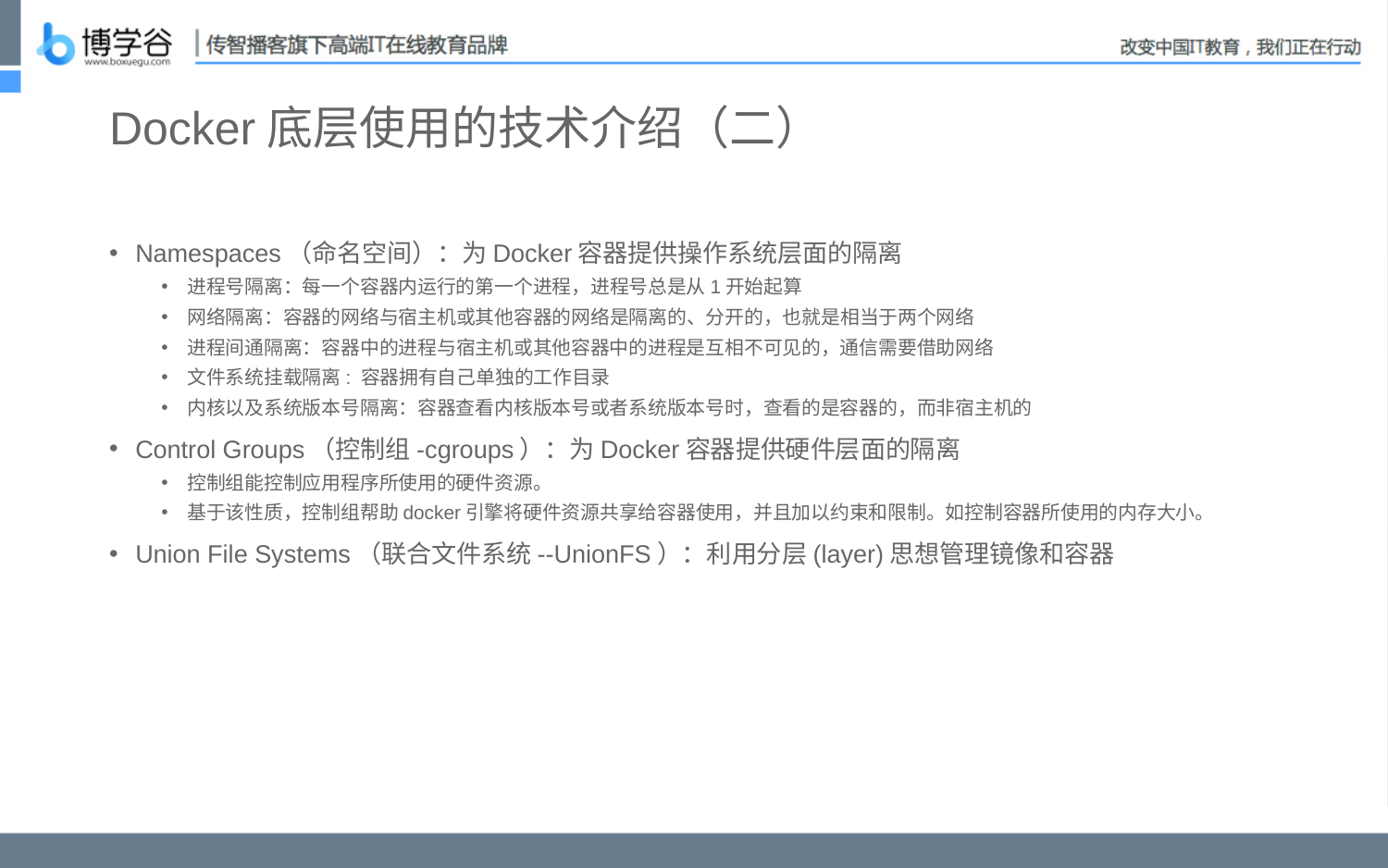

# Docker底层使用的技术介绍（二）
Namespaces（命名空间）：为Docker容器提供操作系统层面的隔离
进程号隔离：每一个容器内运行的第一个进程，进程号总是从1开始起算
网络隔离：容器的网络与宿主机或其他容器的网络是隔离的、分开的，也就是相当于两个网络
进程间通隔离：容器中的进程与宿主机或其他容器中的进程是互相不可见的，通信需要借助网络
文件系统挂载隔离: 容器拥有自己单独的工作目录
内核以及系统版本号隔离：容器查看内核版本号或者系统版本号时，查看的是容器的，而非宿主机的
Control Groups（控制组-cgroups）：为Docker容器提供硬件层面的隔离
控制组能控制应用程序所使用的硬件资源。
基于该性质，控制组帮助docker引擎将硬件资源共享给容器使用，并且加以约束和限制。如控制容器所使用的内存大小。
Union File Systems（联合文件系统--UnionFS）：利用分层(layer)思想管理镜像和容器